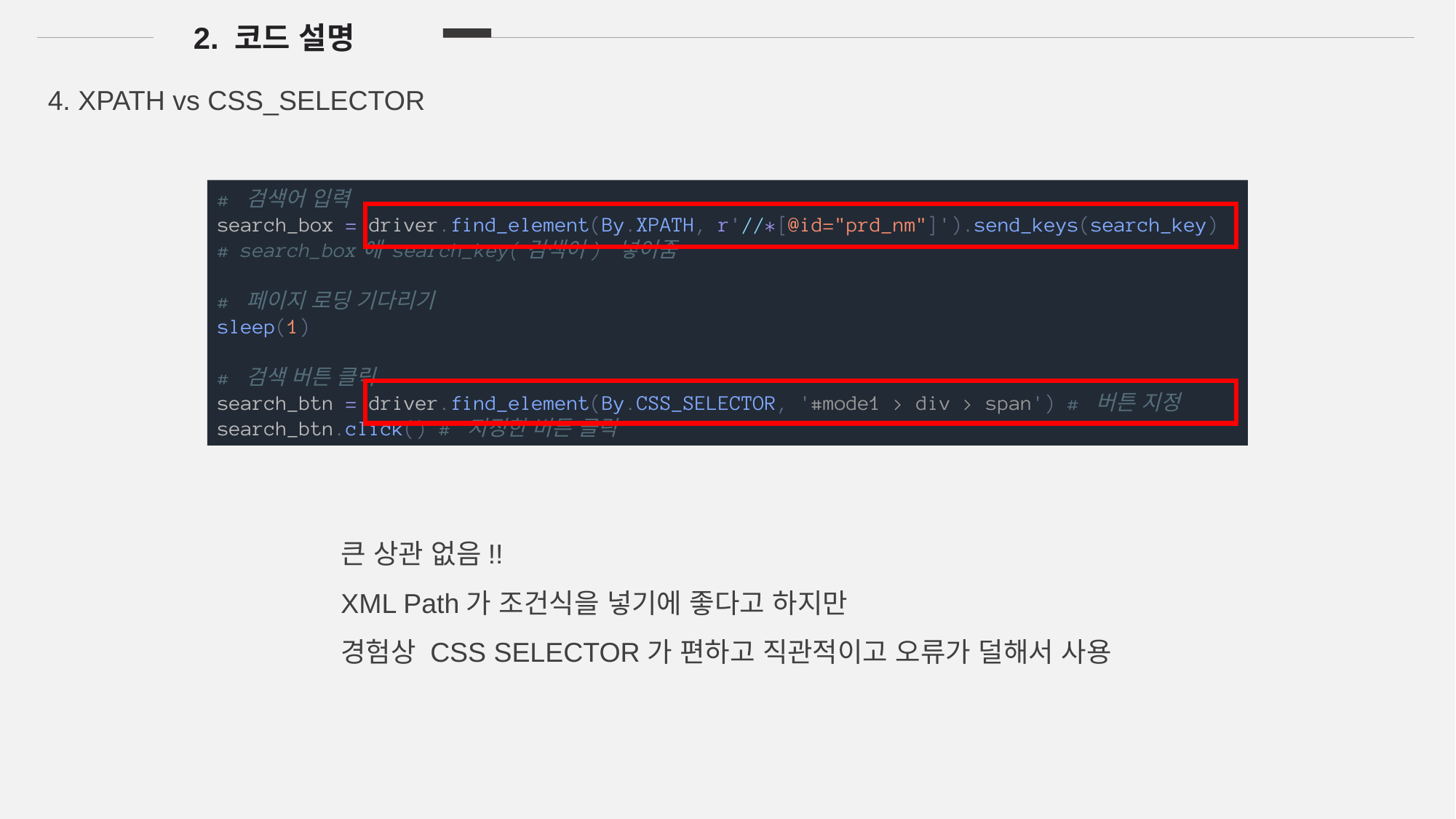

2. 코드 설명

4. XPATH vs CSS_SELECTOR
# 검색어 입력
search_box = driver.find_element(By.XPATH, r'//*[@id="prd_nm"]').send_keys(search_key)
# search_box에 search_key(검색어) 넣어줌
# 페이지 로딩 기다리기
sleep(1)
# 검색 버튼 클릭
search_btn = driver.find_element(By.CSS_SELECTOR, '#mode1 > div > span') # 버튼 지정
search_btn.click() # 지정한 버튼 클릭

큰 상관 없음!!
XML Path가 조건식을 넣기에 좋다고 하지만
경험상 CSS SELECTOR가 편하고 직관적이고 오류가 덜해서 사용